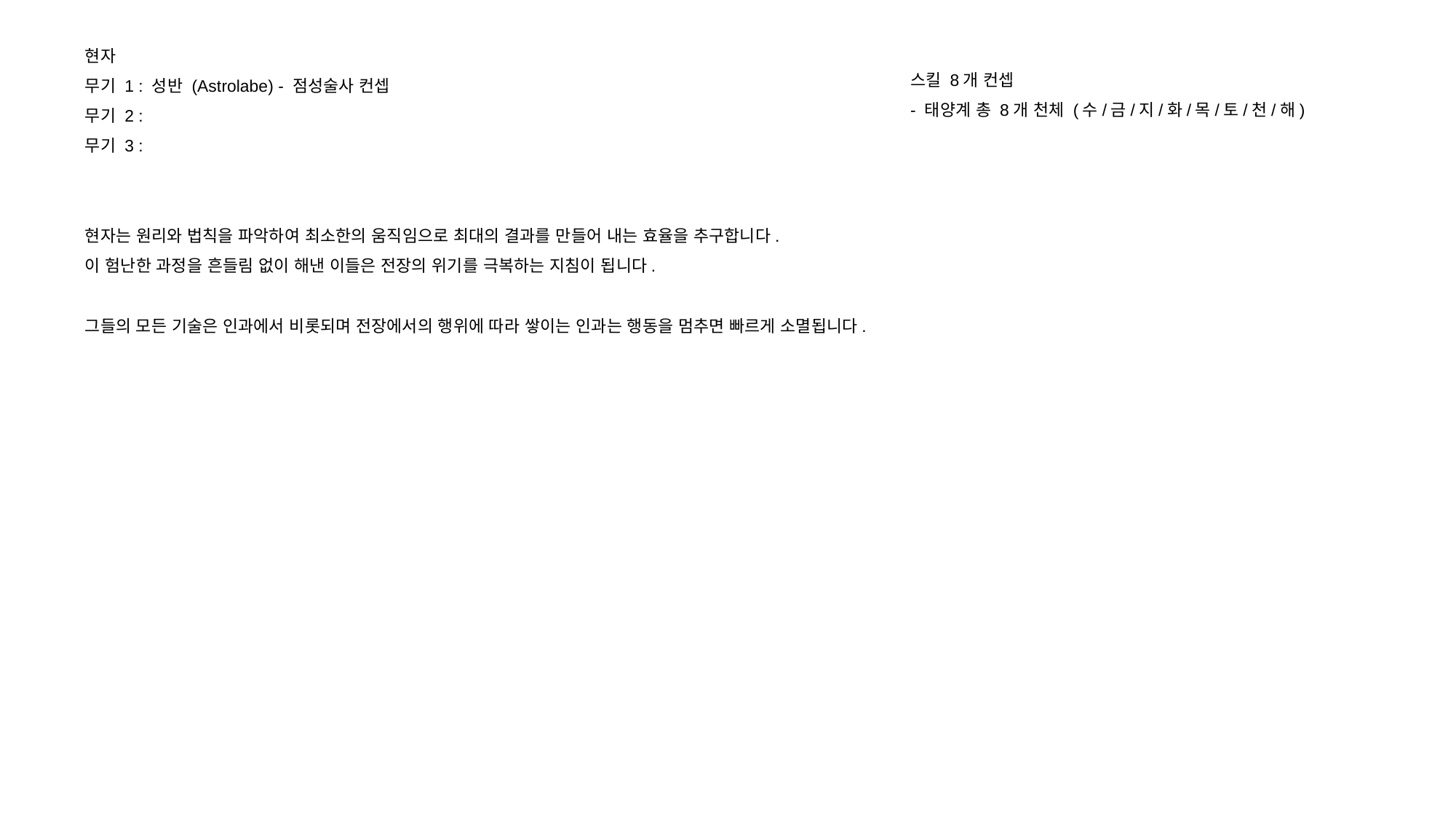

현자
무기 1 : 성반 (Astrolabe) - 점성술사 컨셉
무기 2 :
무기 3 :

현자는 원리와 법칙을 파악하여 최소한의 움직임으로 최대의 결과를 만들어 내는 효율을 추구합니다.
이 험난한 과정을 흔들림 없이 해낸 이들은 전장의 위기를 극복하는 지침이 됩니다.

그들의 모든 기술은 인과에서 비롯되며 전장에서의 행위에 따라 쌓이는 인과는 행동을 멈추면 빠르게 소멸됩니다.
스킬 8개 컨셉
- 태양계 총 8개 천체 (수/금/지/화/목/토/천/해)